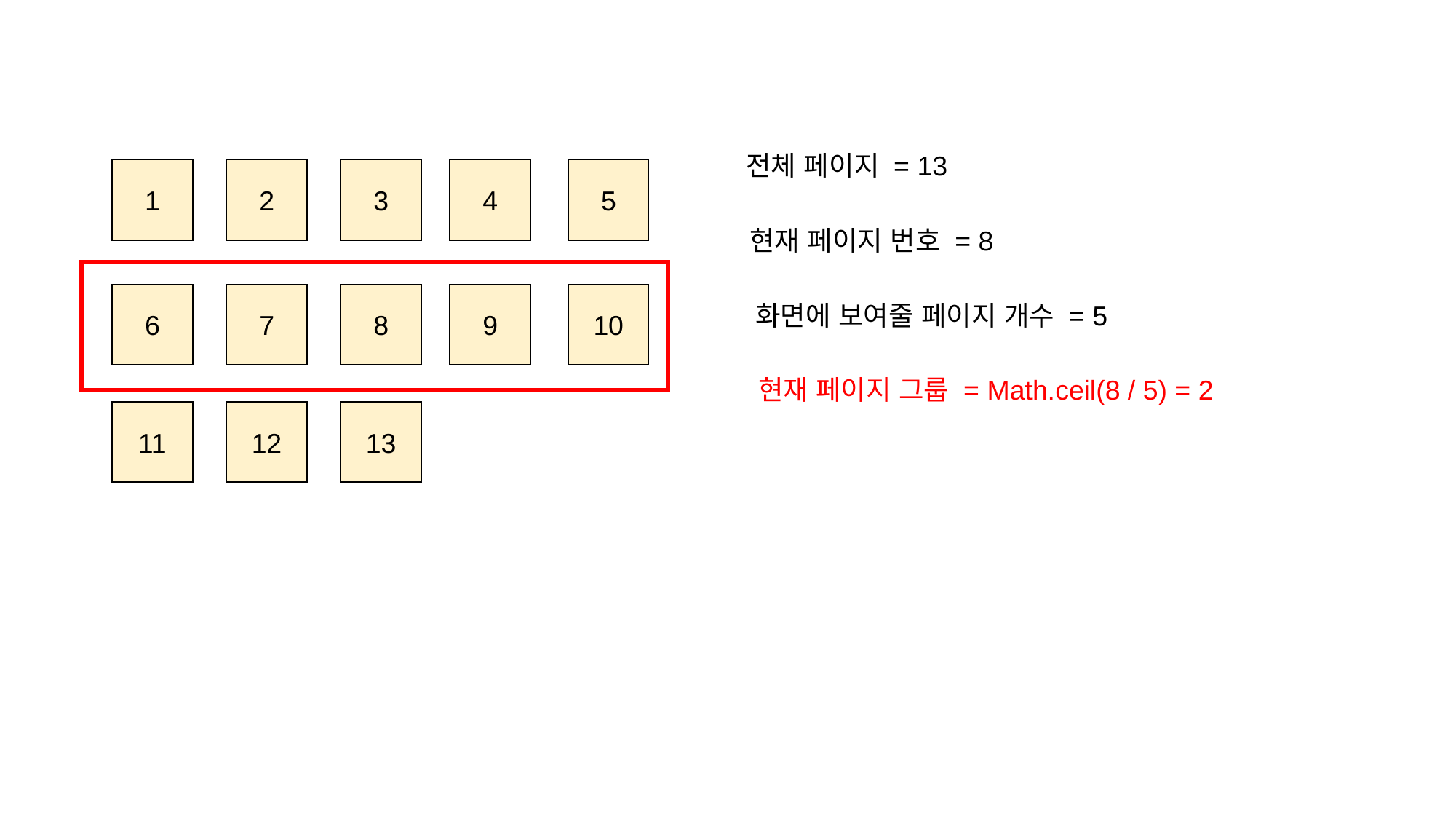

전체 페이지 = 13
1
2
3
4
5
현재 페이지 번호 = 8

6
7
8
9
10
화면에 보여줄 페이지 개수 = 5
현재 페이지 그룹 = Math.ceil(8 / 5) = 2
11
12
13